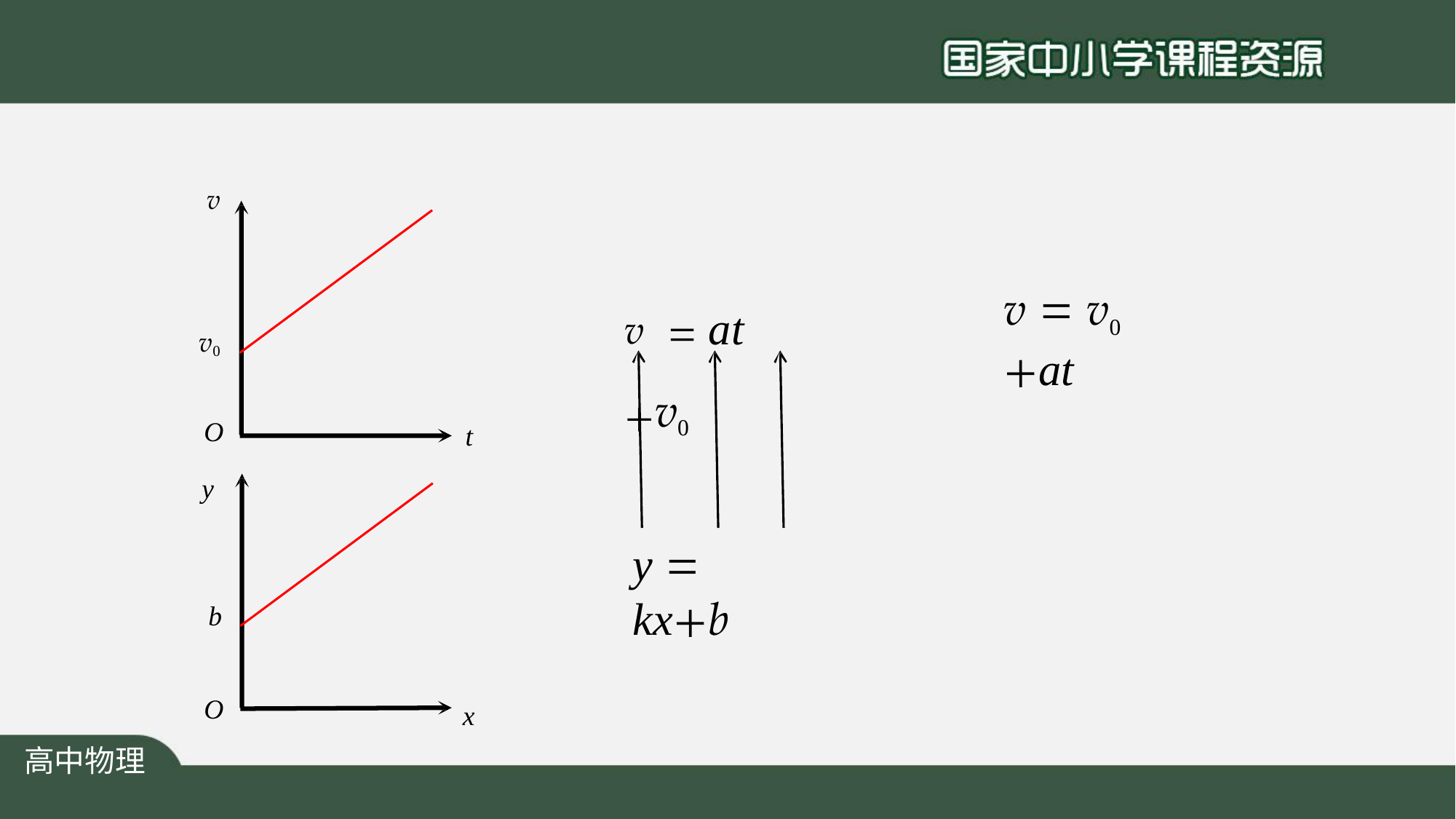

v

# v	= at +v0
v = v0 +at
v0

O
t

y

y = kx+b
b
O
x

高中物理